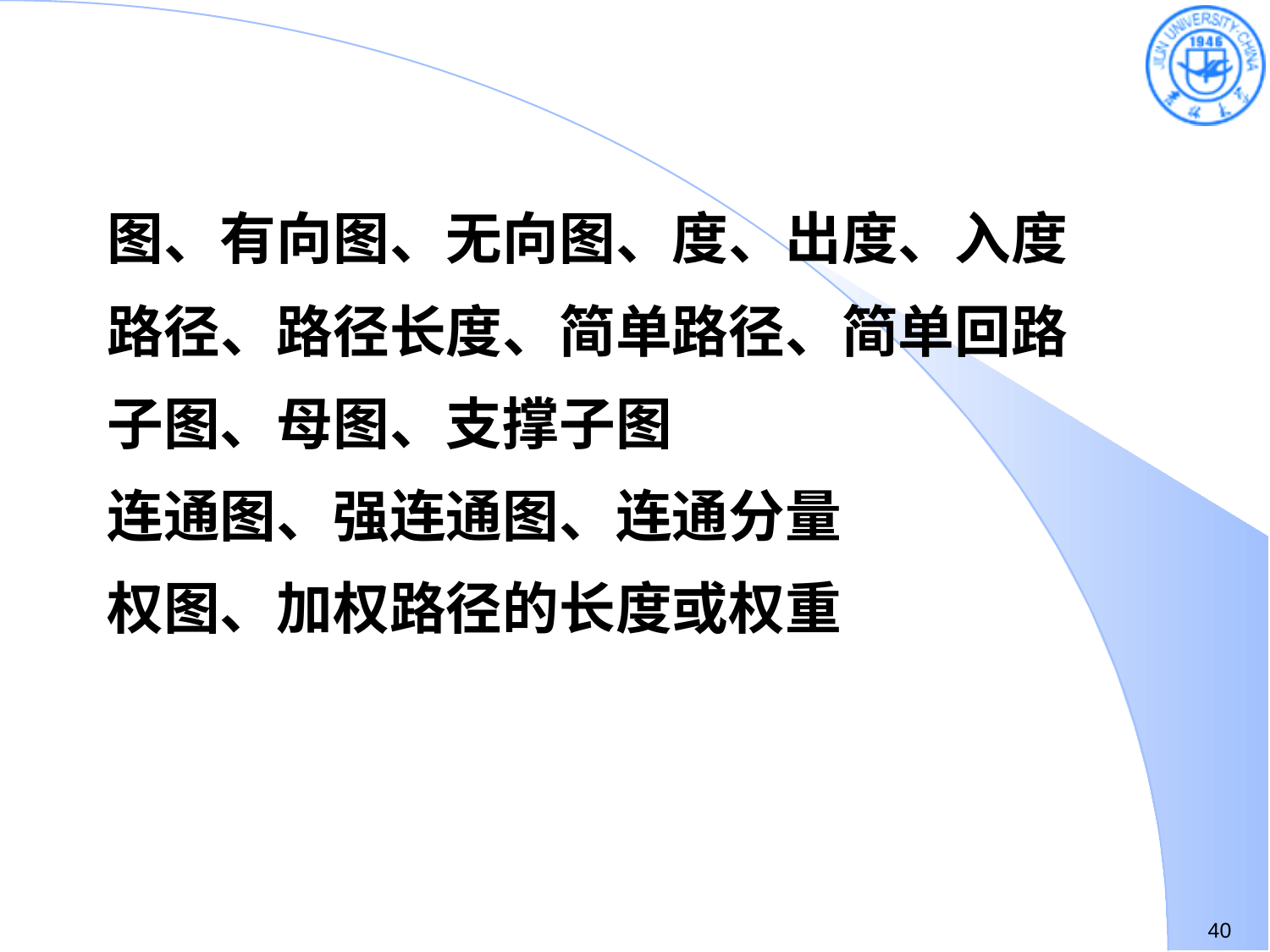

图、有向图、无向图、度、出度、入度
路径、路径长度、简单路径、简单回路
子图、母图、支撑子图
连通图、强连通图、连通分量
权图、加权路径的长度或权重